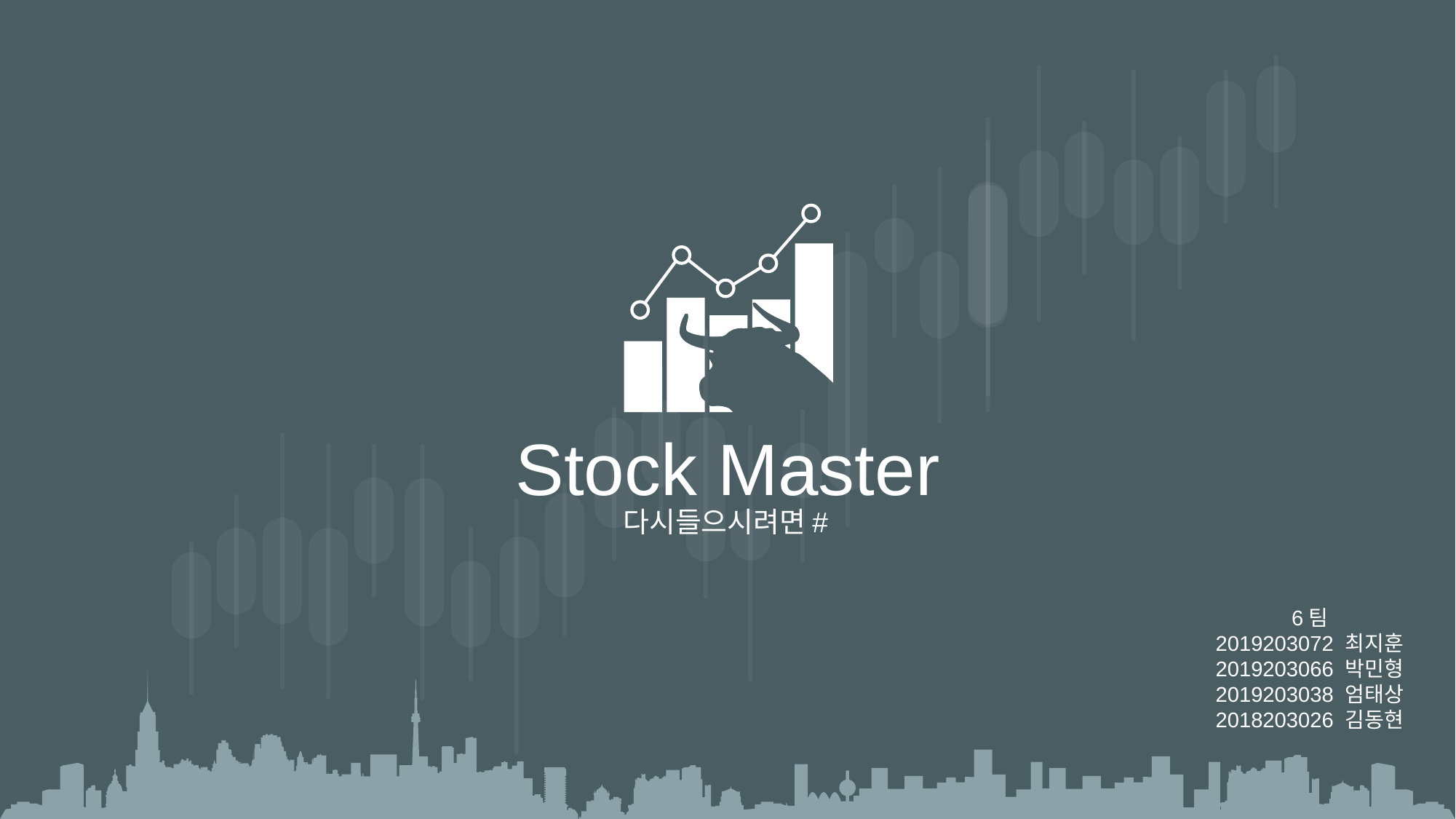

Stock Master
다시들으시려면#
6팀
2019203072 최지훈
2019203066 박민형
2019203038 엄태상
2018203026 김동현